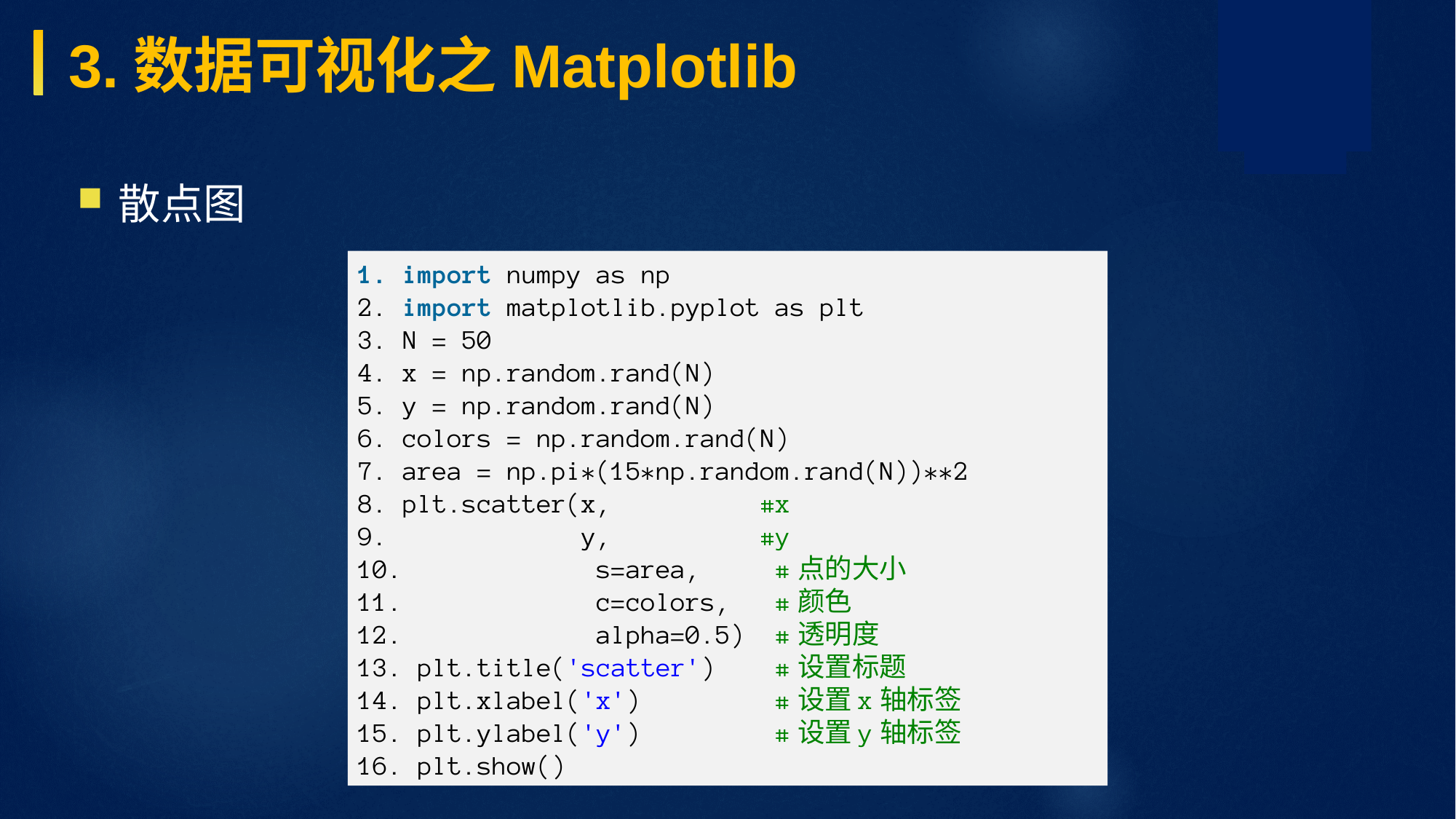

3.数据可视化之Matplotlib
散点图

1. import numpy as np    2. import matplotlib.pyplot as plt    3. N = 50    4. x = np.random.rand(N)    5. y = np.random.rand(N)    6. colors = np.random.rand(N)    7. area = np.pi*(15*np.random.rand(N))**2    8. plt.scatter(x,          #x    9.             y,          #y    10.             s=area,     #点的大小    11.             c=colors,   #颜色    12.             alpha=0.5)  #透明度    13. plt.title('scatter')    #设置标题    14. plt.xlabel('x')         #设置x轴标签    15. plt.ylabel('y')         #设置y轴标签    16. plt.show()